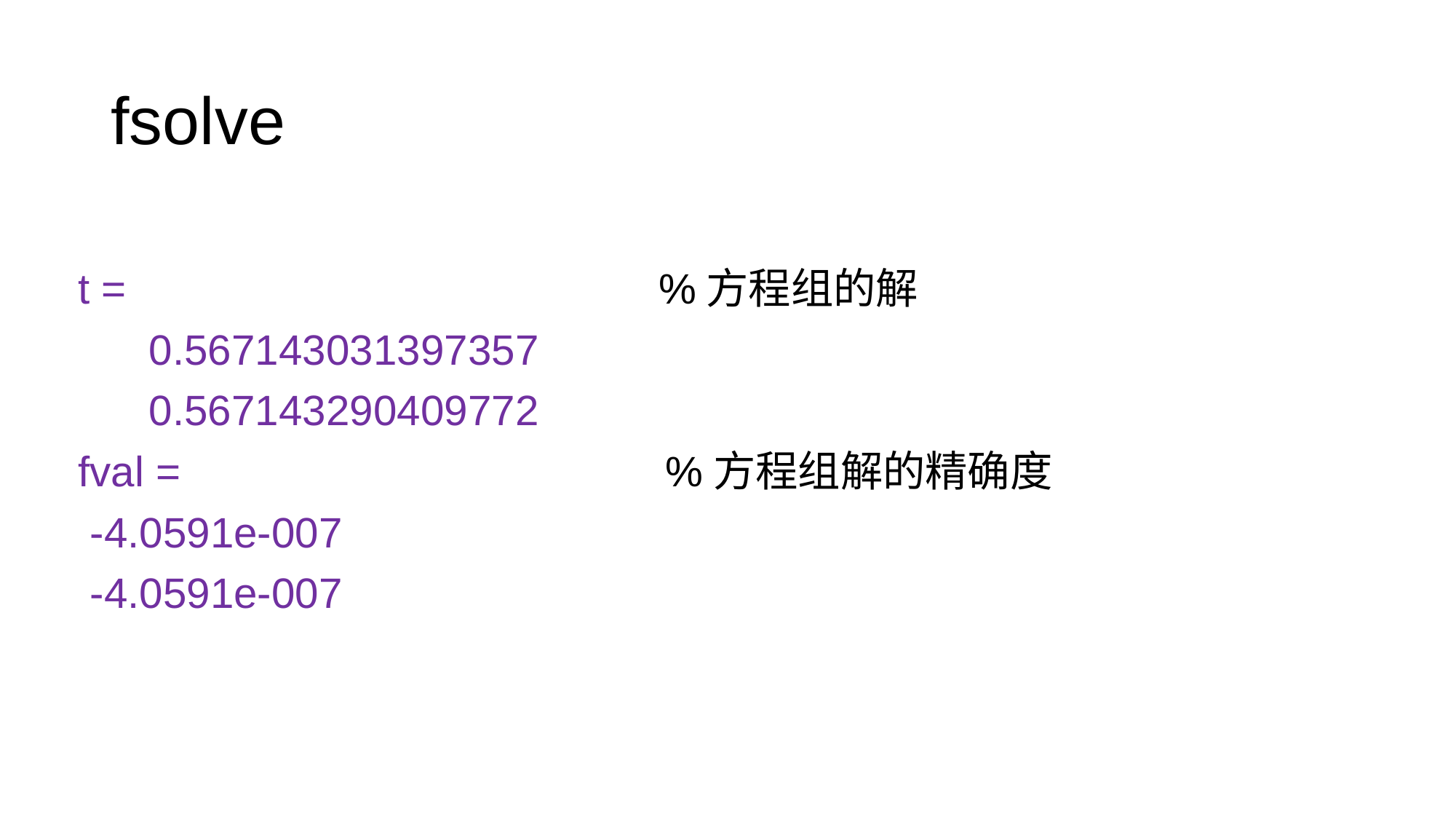

# fsolve
t =                                             %方程组的解
      0.567143031397357
      0.567143290409772
fval =                                         %方程组解的精确度
 -4.0591e-007
 -4.0591e-007